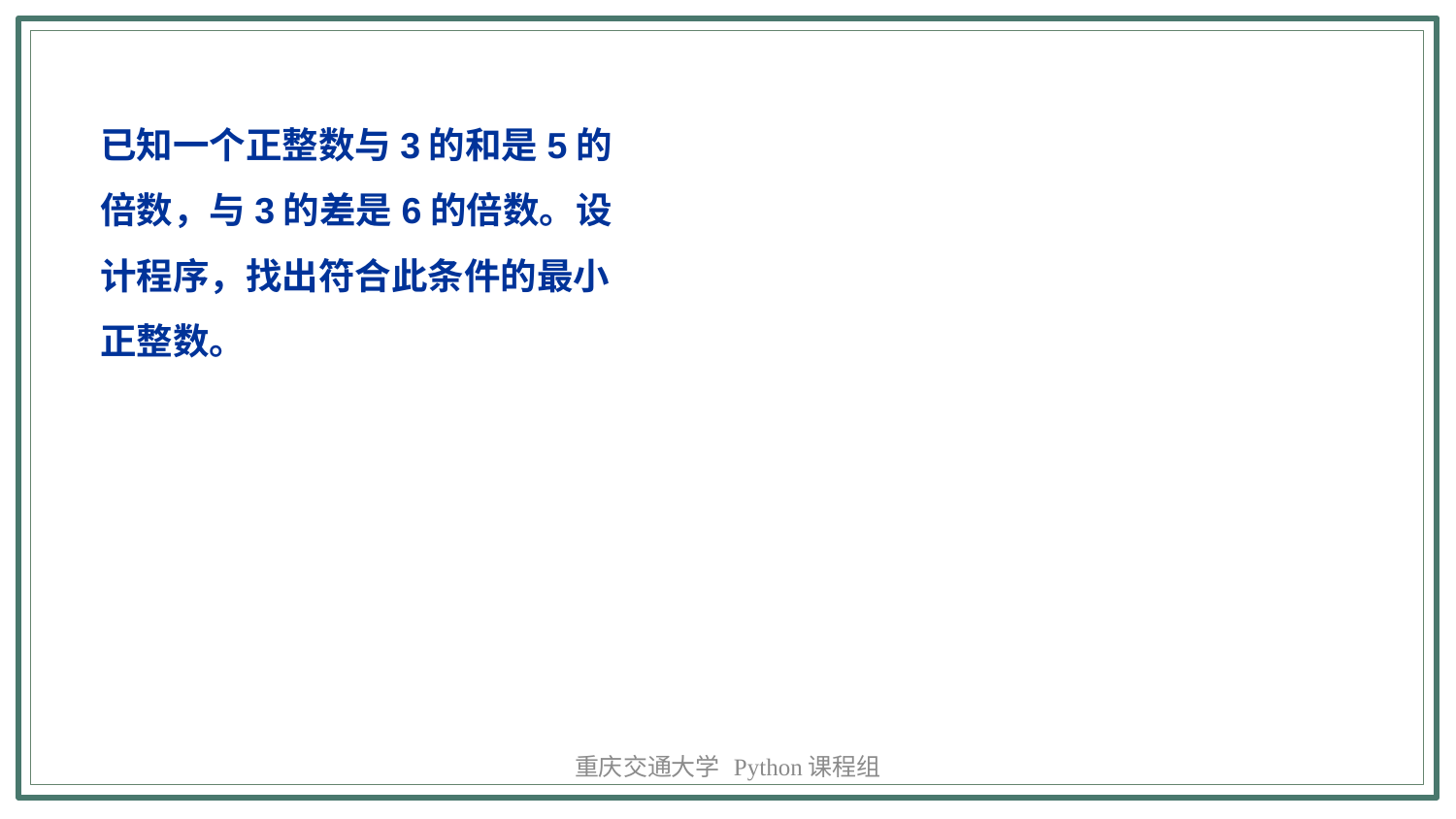

已知一个正整数与3的和是5的倍数，与3的差是6的倍数。设计程序，找出符合此条件的最小正整数。
重庆交通大学 Python课程组